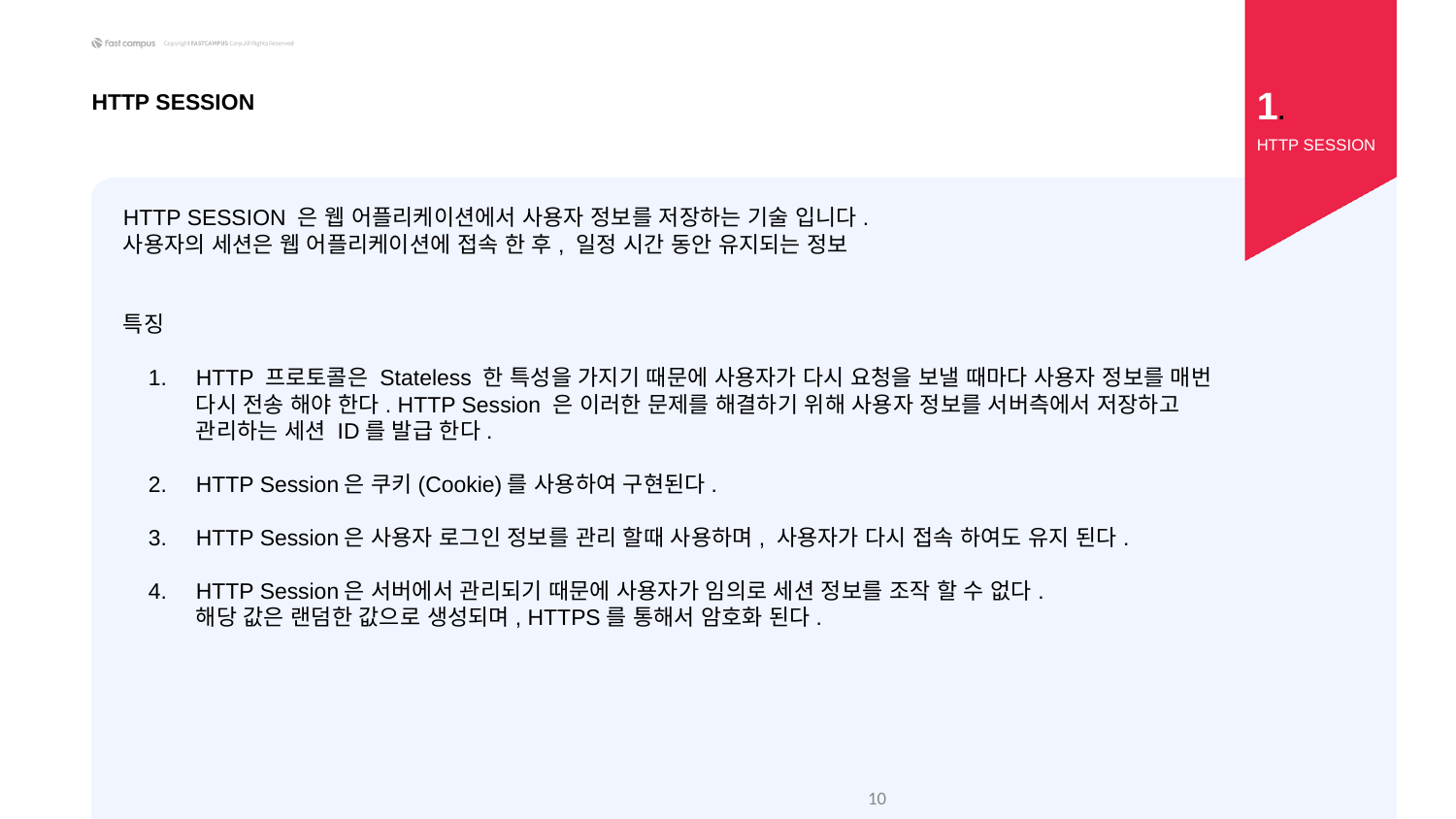

1.
HTTP SESSION
HTTP SESSION
HTTP SESSION 은 웹 어플리케이션에서 사용자 정보를 저장하는 기술 입니다.
사용자의 세션은 웹 어플리케이션에 접속 한 후, 일정 시간 동안 유지되는 정보

특징

HTTP 프로토콜은 Stateless 한 특성을 가지기 때문에 사용자가 다시 요청을 보낼 때마다 사용자 정보를 매번 다시 전송 해야 한다. HTTP Session 은 이러한 문제를 해결하기 위해 사용자 정보를 서버측에서 저장하고 관리하는 세션 ID를 발급 한다.
HTTP Session은 쿠키(Cookie)를 사용하여 구현된다.
HTTP Session은 사용자 로그인 정보를 관리 할때 사용하며, 사용자가 다시 접속 하여도 유지 된다.
HTTP Session은 서버에서 관리되기 때문에 사용자가 임의로 세션 정보를 조작 할 수 없다.
해당 값은 랜덤한 값으로 생성되며, HTTPS를 통해서 암호화 된다.
10